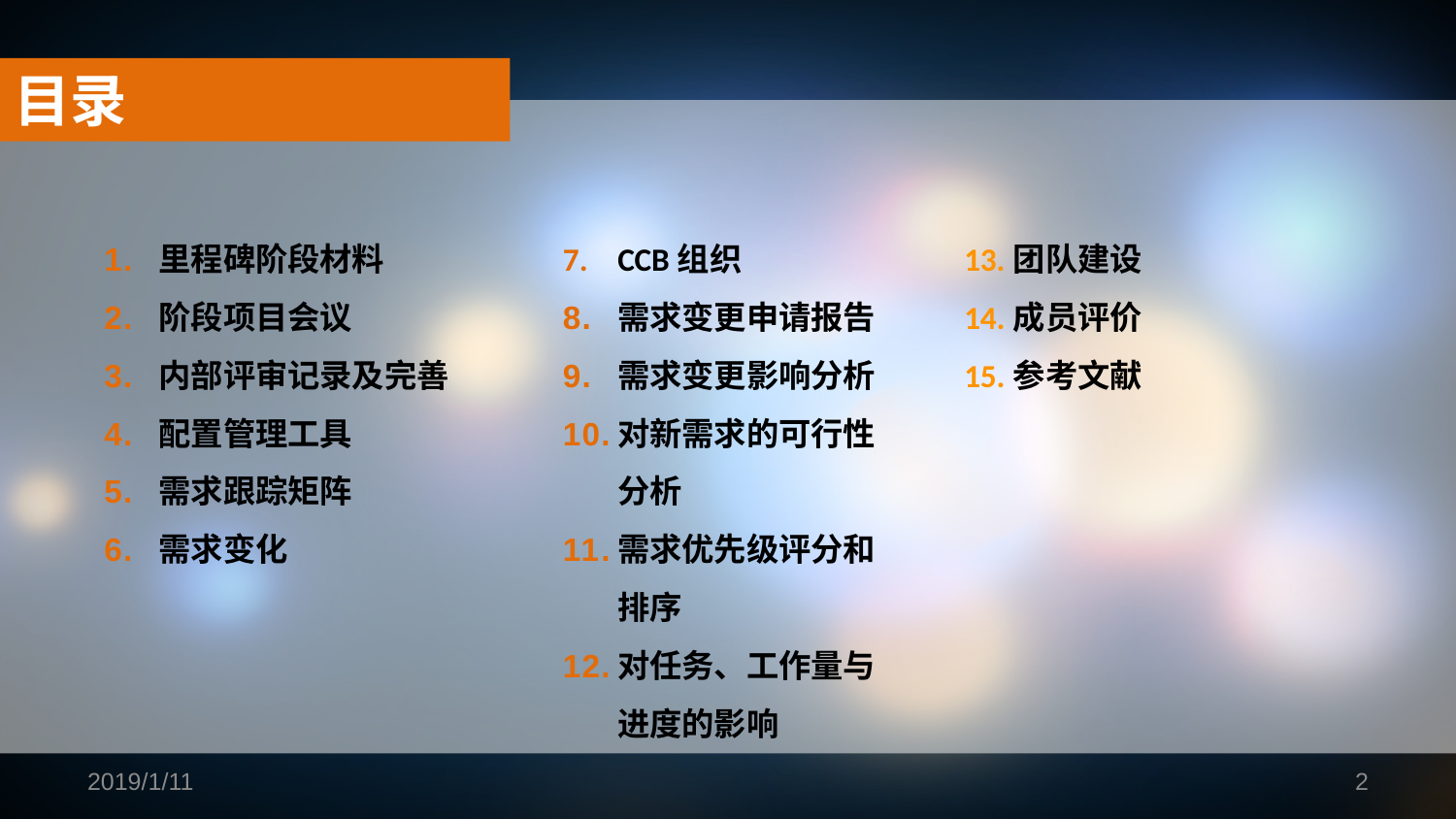

目录

里程碑阶段材料
阶段项目会议
内部评审记录及完善
配置管理工具
需求跟踪矩阵
需求变化

CCB组织
需求变更申请报告
需求变更影响分析
对新需求的可行性分析
需求优先级评分和排序
对任务、工作量与进度的影响
13.团队建设
14.成员评价
15.参考文献
2019/1/11
2